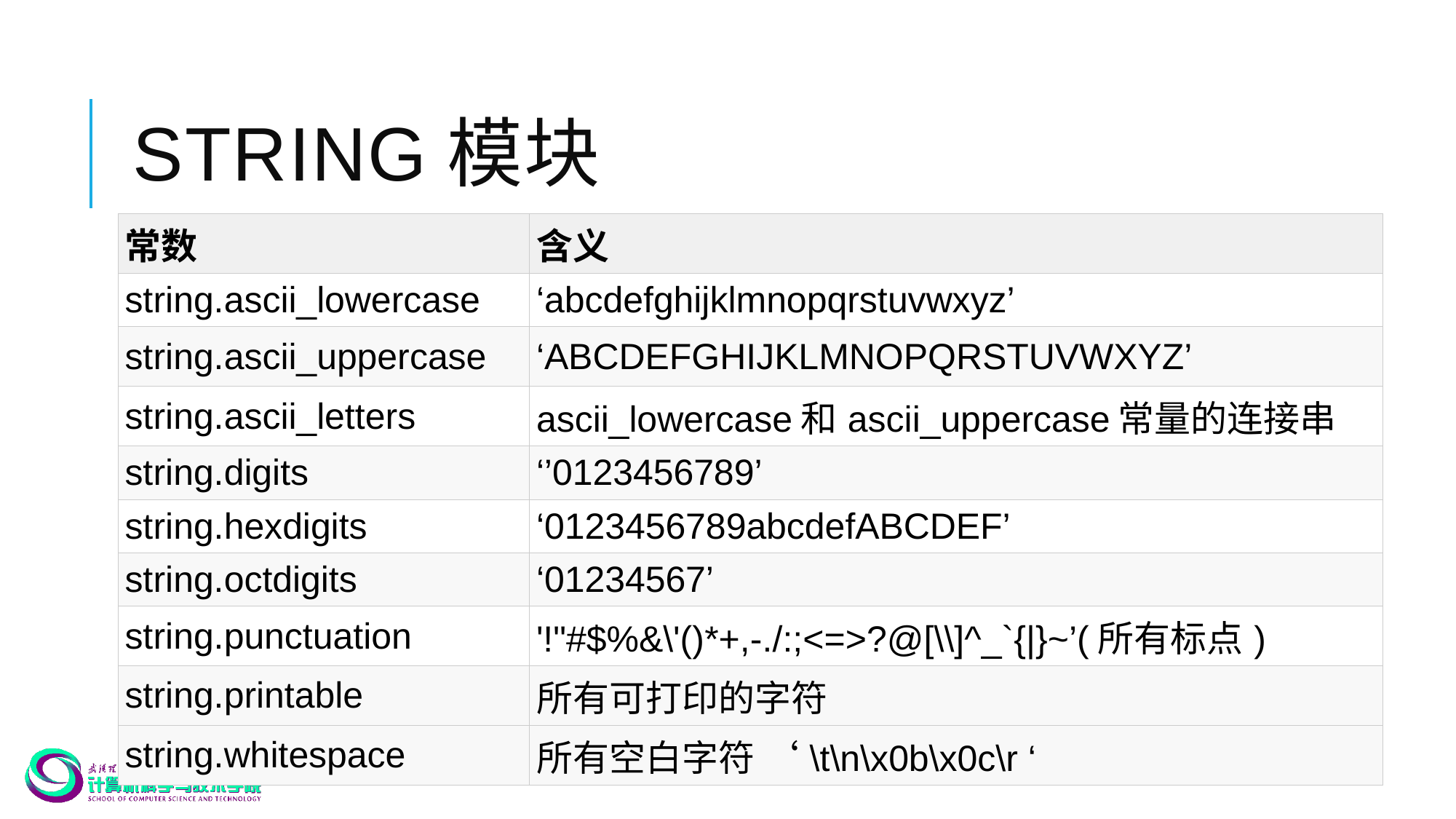

# string模块
| 常数 | 含义 |
| --- | --- |
| string.ascii\_lowercase | ‘abcdefghijklmnopqrstuvwxyz’ |
| string.ascii\_uppercase | ‘ABCDEFGHIJKLMNOPQRSTUVWXYZ’ |
| string.ascii\_letters | ascii\_lowercase和ascii\_uppercase常量的连接串 |
| string.digits | ‘’0123456789’ |
| string.hexdigits | ‘0123456789abcdefABCDEF’ |
| string.octdigits | ‘01234567’ |
| string.punctuation | '!"#$%&\'()\*+,-./:;<=>?@[\\]^\_`{|}~’(所有标点) |
| string.printable | 所有可打印的字符 |
| string.whitespace | 所有空白字符 ‘\t\n\x0b\x0c\r ‘ |